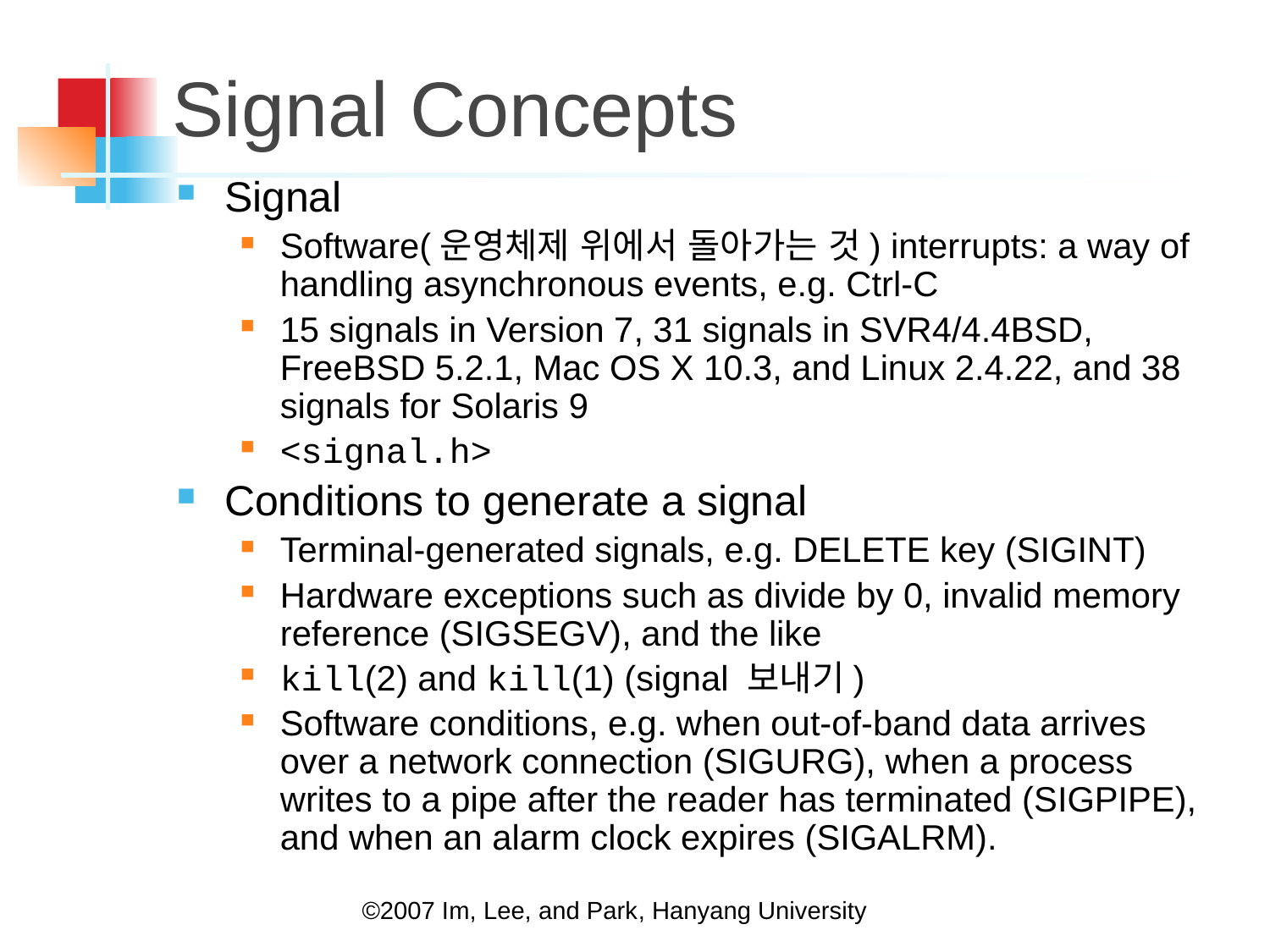

# Signal Concepts
Signal
Software(운영체제 위에서 돌아가는 것) interrupts: a way of handling asynchronous events, e.g. Ctrl-C
15 signals in Version 7, 31 signals in SVR4/4.4BSD, FreeBSD 5.2.1, Mac OS X 10.3, and Linux 2.4.22, and 38 signals for Solaris 9
<signal.h>
Conditions to generate a signal
Terminal-generated signals, e.g. DELETE key (SIGINT)
Hardware exceptions such as divide by 0, invalid memory reference (SIGSEGV), and the like
kill(2) and kill(1) (signal 보내기)
Software conditions, e.g. when out-of-band data arrives over a network connection (SIGURG), when a process writes to a pipe after the reader has terminated (SIGPIPE), and when an alarm clock expires (SIGALRM).
©2007 Im, Lee, and Park, Hanyang University